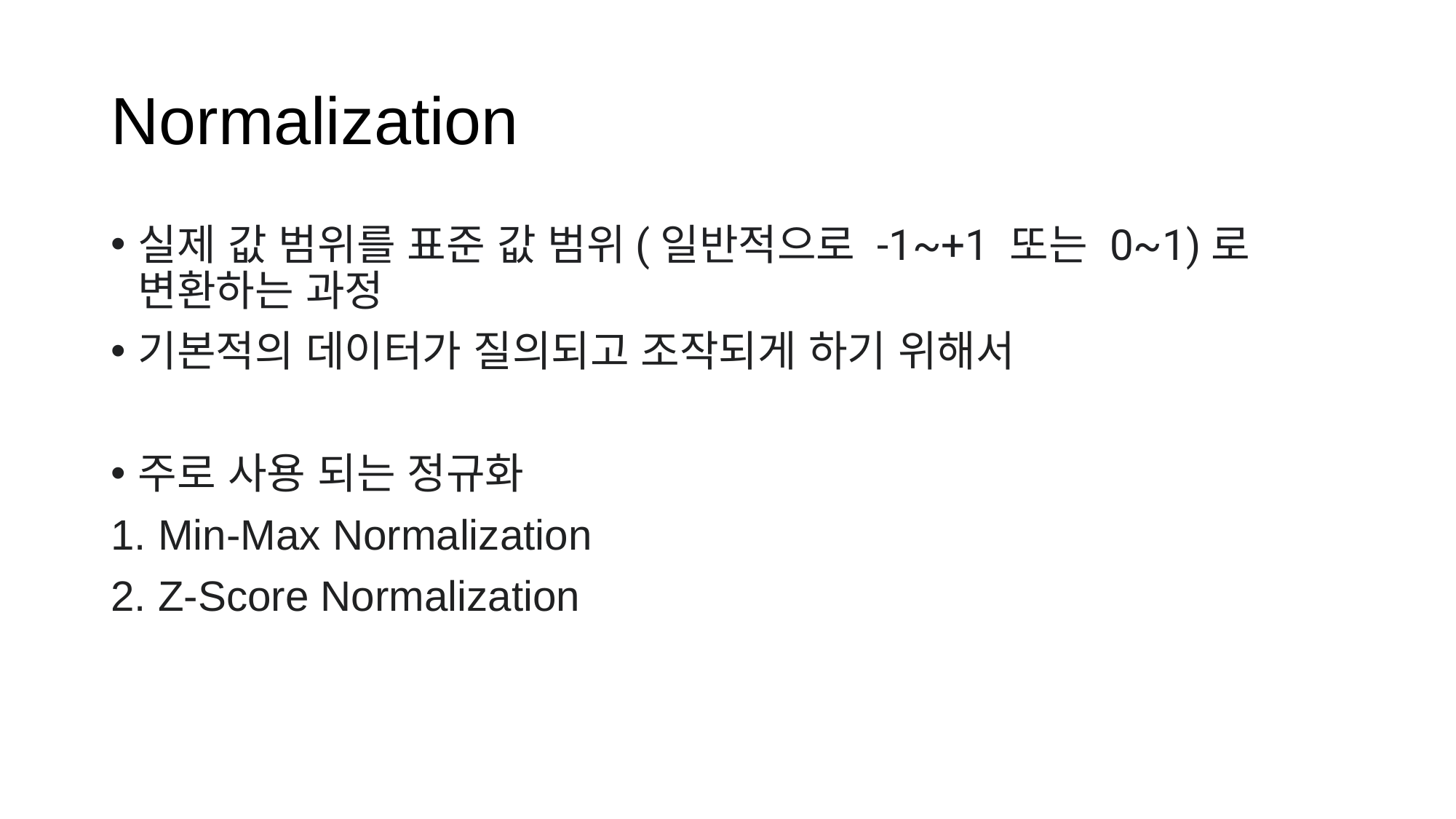

# Normalization
실제 값 범위를 표준 값 범위(일반적으로 -1~+1 또는 0~1)로 변환하는 과정
기본적의 데이터가 질의되고 조작되게 하기 위해서

주로 사용 되는 정규화
1. Min-Max Normalization
2. Z-Score Normalization